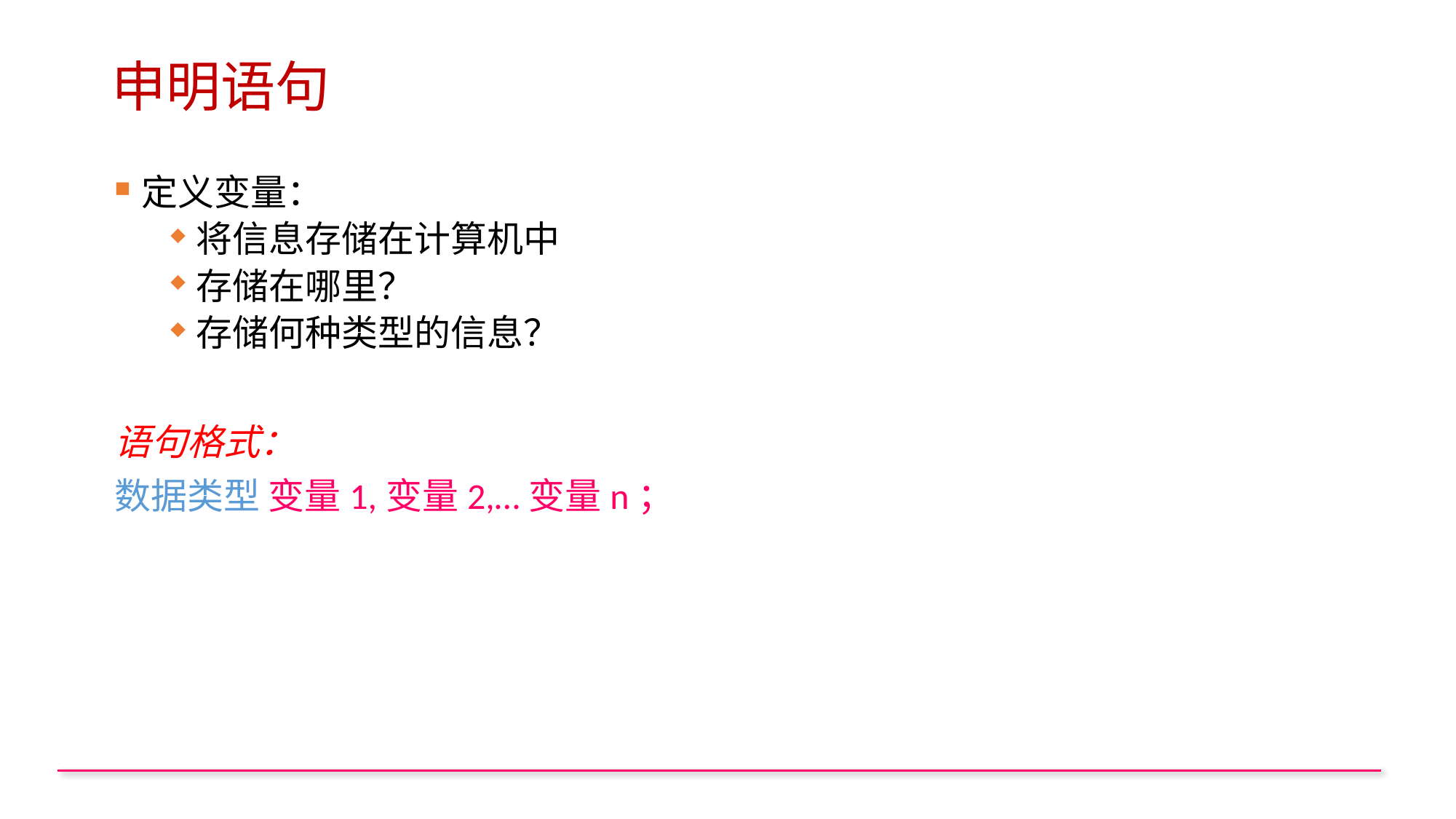

# 申明语句
定义变量：
将信息存储在计算机中
存储在哪里？
存储何种类型的信息？

语句格式：
数据类型 变量1,变量2,…变量n；